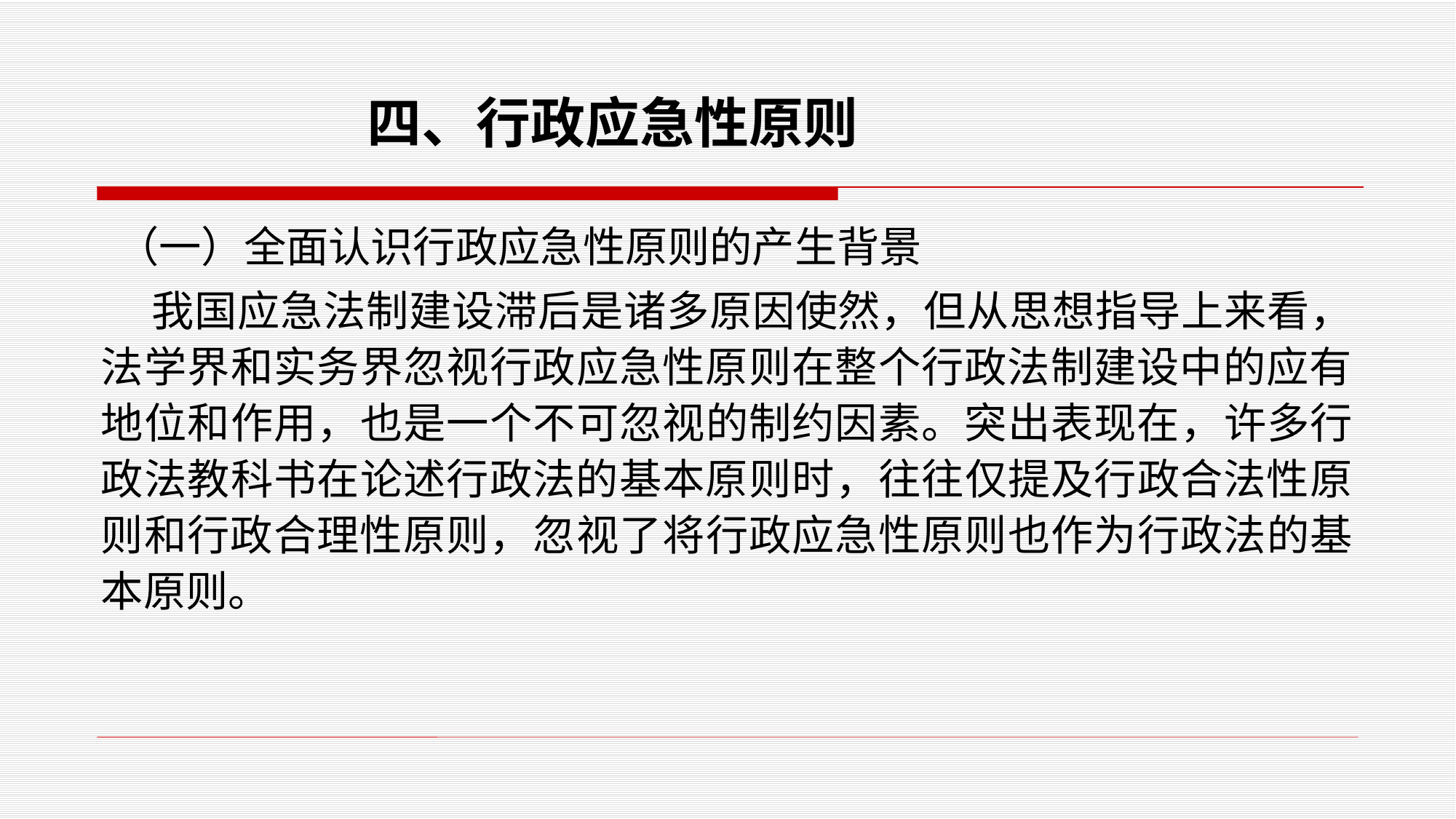

#
四、行政应急性原则
 （一）全面认识行政应急性原则的产生背景
    我国应急法制建设滞后是诸多原因使然，但从思想指导上来看，法学界和实务界忽视行政应急性原则在整个行政法制建设中的应有地位和作用，也是一个不可忽视的制约因素。突出表现在，许多行政法教科书在论述行政法的基本原则时，往往仅提及行政合法性原则和行政合理性原则，忽视了将行政应急性原则也作为行政法的基本原则。